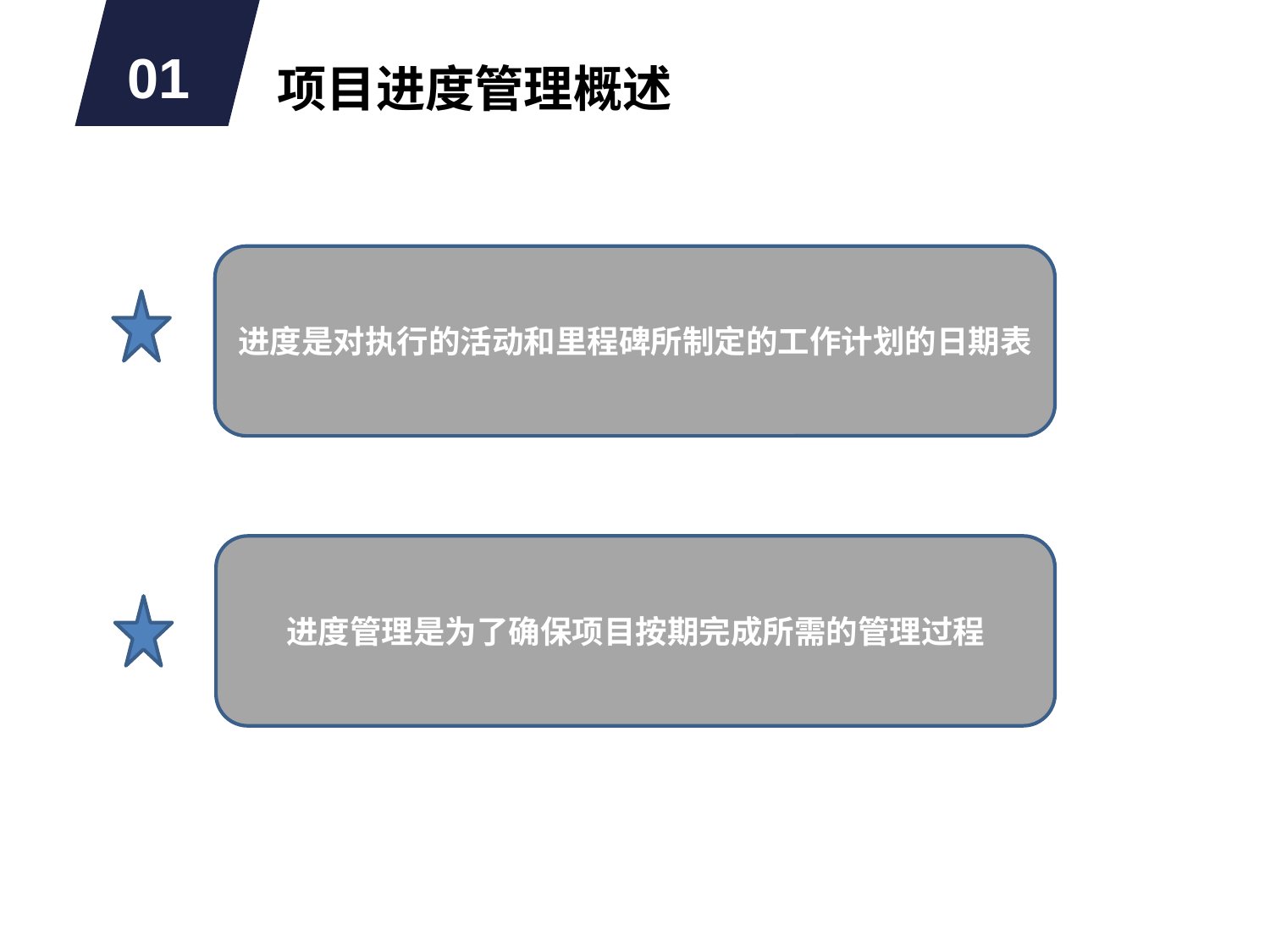

01
# 项目进度管理概述
进度是对执行的活动和里程碑所制定的工作计划的日期表

进度管理是为了确保项目按期完成所需的管理过程